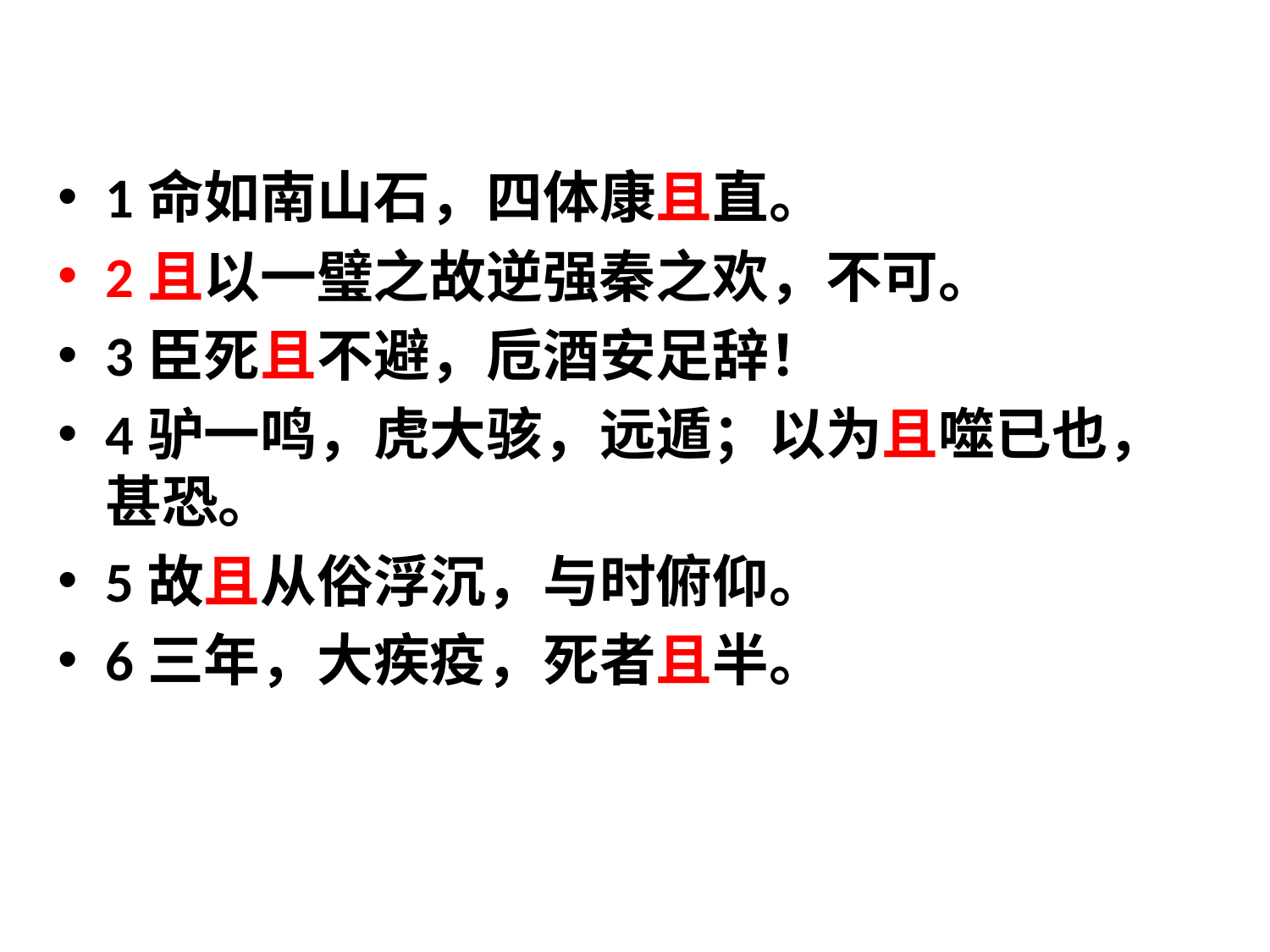

1命如南山石，四体康且直。
2且以一璧之故逆强秦之欢，不可。
3臣死且不避，卮酒安足辞！
4驴一鸣，虎大骇，远遁；以为且噬已也，甚恐。
5故且从俗浮沉，与时俯仰。
6三年，大疾疫，死者且半。